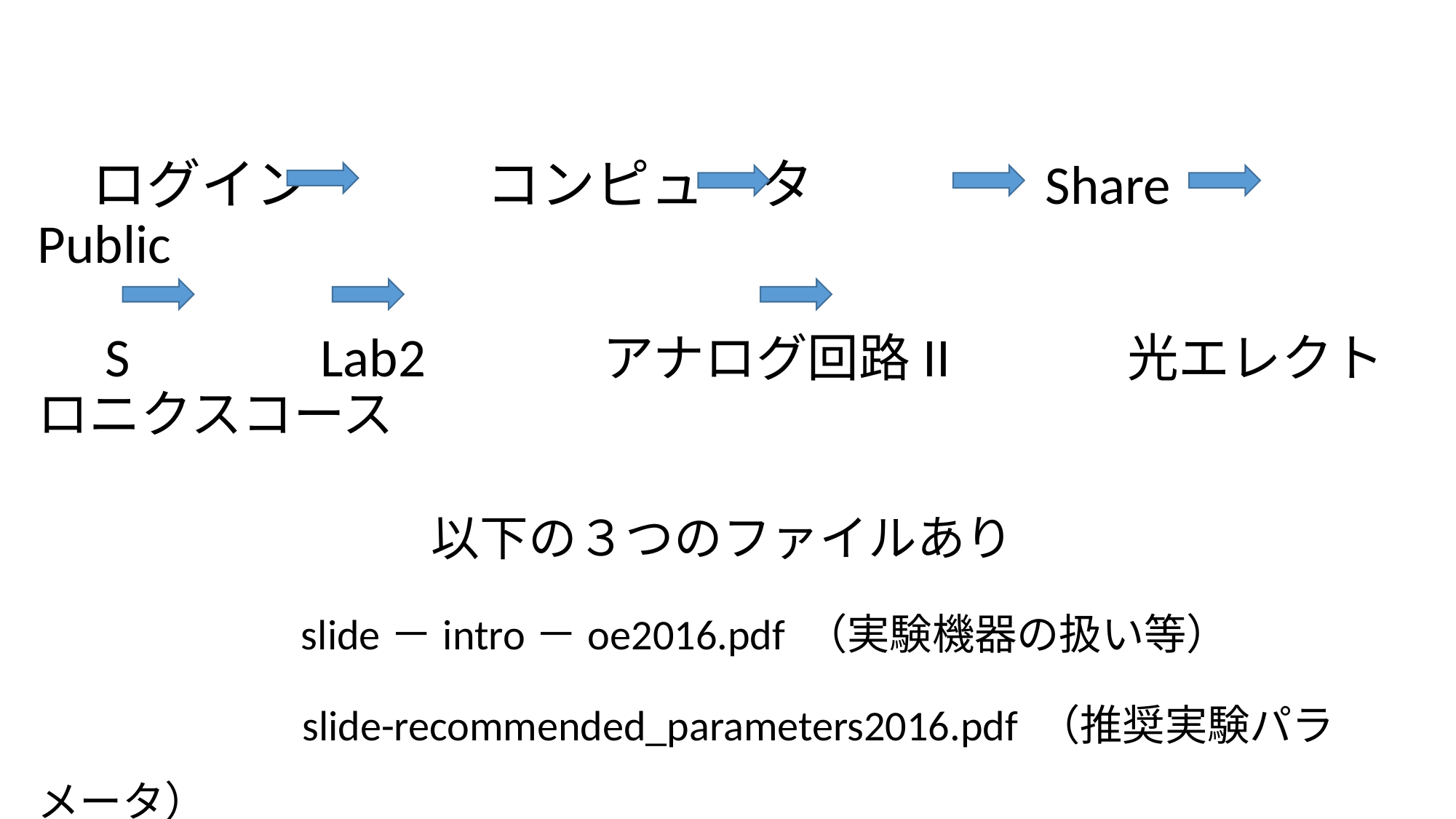

ログイン　　　 コンピュータ　　　　Share　　　Public
　S　　　Lab2　　　アナログ回路II　　　光エレクトロニクスコース

以下の３つのファイルあり
　　　　　　　slide－intro－oe2016.pdf （実験機器の扱い等）
　　　　　　slide-recommended_parameters2016.pdf （推奨実験パラメータ）
　　　　　　 アナログ回路II （実験内容など）